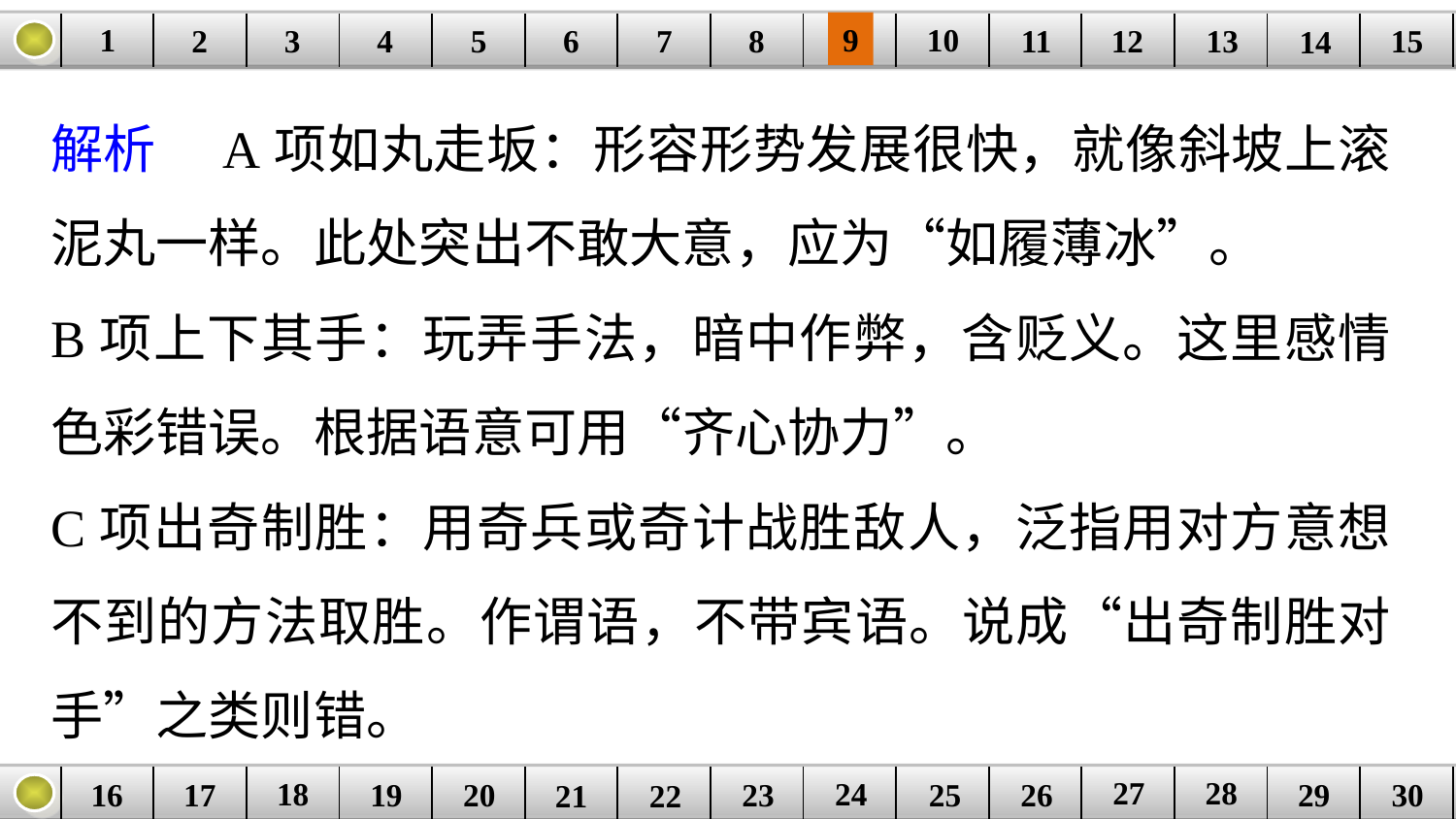

9
10
1
3
4
5
6
8
11
2
12
15
|  |  |  |  |  |  |  |  |  |  |  |  |  |  |  |
| --- | --- | --- | --- | --- | --- | --- | --- | --- | --- | --- | --- | --- | --- | --- |
7
13
14

解析　A项如丸走坂：形容形势发展很快，就像斜坡上滚泥丸一样。此处突出不敢大意，应为“如履薄冰”。
B项上下其手：玩弄手法，暗中作弊，含贬义。这里感情色彩错误。根据语意可用“齐心协力”。
C项出奇制胜：用奇兵或奇计战胜敌人，泛指用对方意想不到的方法取胜。作谓语，不带宾语。说成“出奇制胜对手”之类则错。

27
28
18
24
16
25
26
30
|  |  |  |  |  |  |  |  |  |  |  |  |  |  |  |
| --- | --- | --- | --- | --- | --- | --- | --- | --- | --- | --- | --- | --- | --- | --- |
23
17
19
20
29
21
22